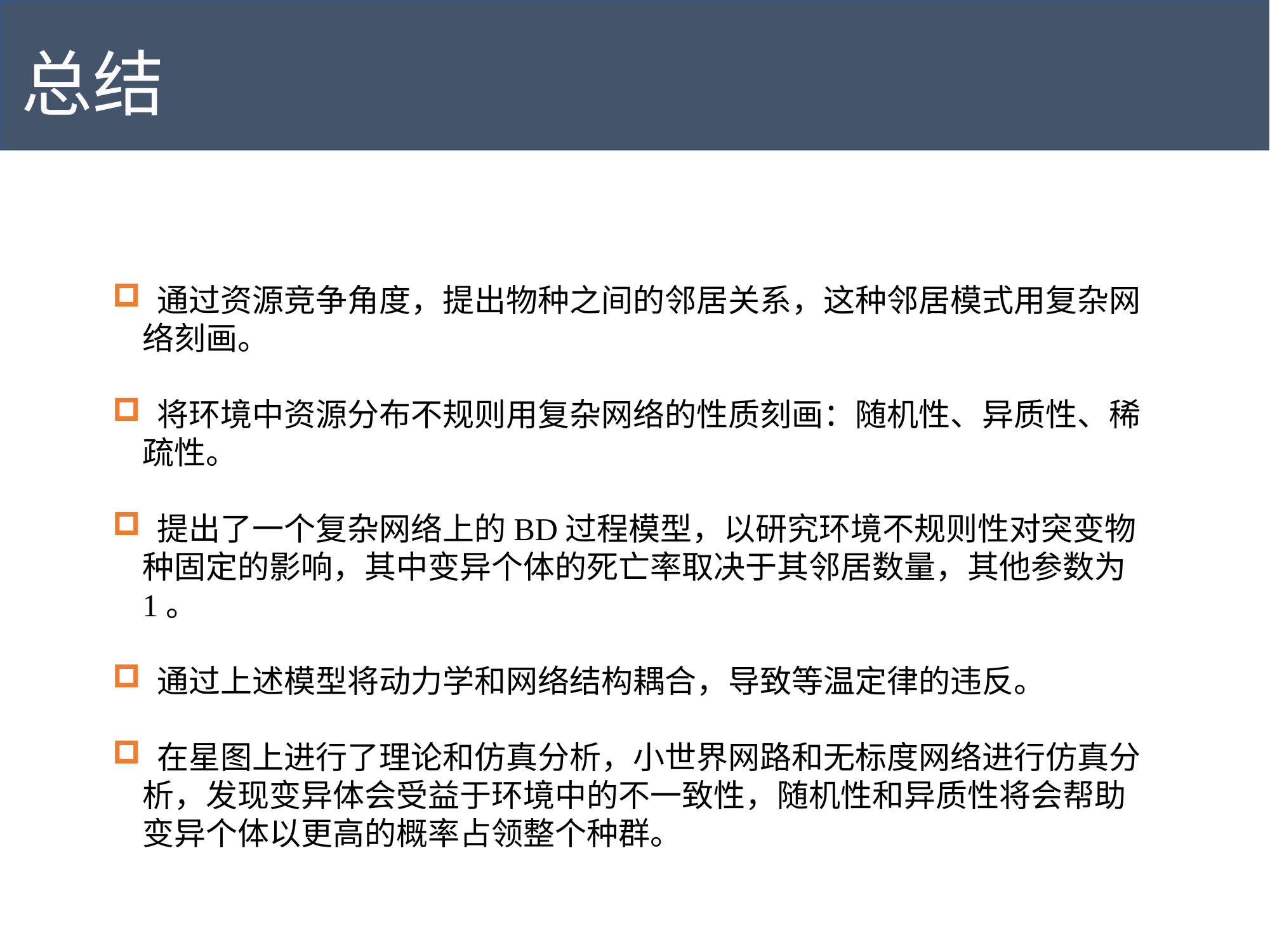

总结
 通过资源竞争角度，提出物种之间的邻居关系，这种邻居模式用复杂网络刻画。

 将环境中资源分布不规则用复杂网络的性质刻画：随机性、异质性、稀疏性。

 提出了一个复杂网络上的BD过程模型，以研究环境不规则性对突变物种固定的影响，其中变异个体的死亡率取决于其邻居数量，其他参数为1。

 通过上述模型将动力学和网络结构耦合，导致等温定律的违反。

 在星图上进行了理论和仿真分析，小世界网路和无标度网络进行仿真分析，发现变异体会受益于环境中的不一致性，随机性和异质性将会帮助变异个体以更高的概率占领整个种群。